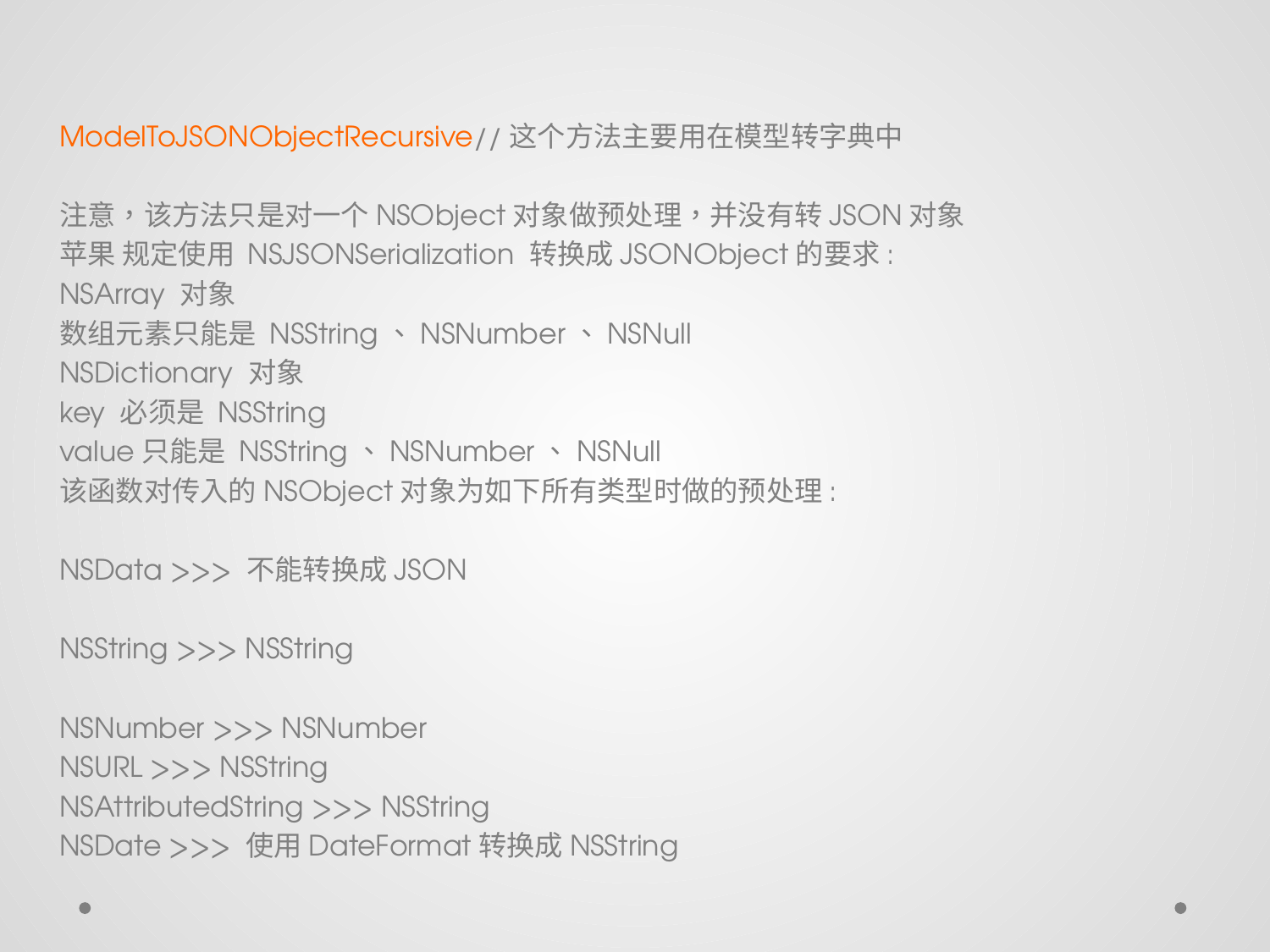

#
ModelToJSONObjectRecursive//这个方法主要用在模型转字典中

注意，该方法只是对一个NSObject对象做预处理，并没有转JSON对象
苹果 规定使用 NSJSONSerialization 转换成JSONObject的要求:
NSArray 对象
数组元素只能是 NSString、NSNumber、NSNull
NSDictionary 对象
key 必须是 NSString
value只能是 NSString、NSNumber、NSNull
该函数对传入的NSObject对象为如下所有类型时做的预处理:

NSData >>> 不能转换成JSON

NSString >>> NSString

NSNumber >>> NSNumber
NSURL >>> NSString
NSAttributedString >>> NSString
NSDate >>> 使用DateFormat转换成NSString